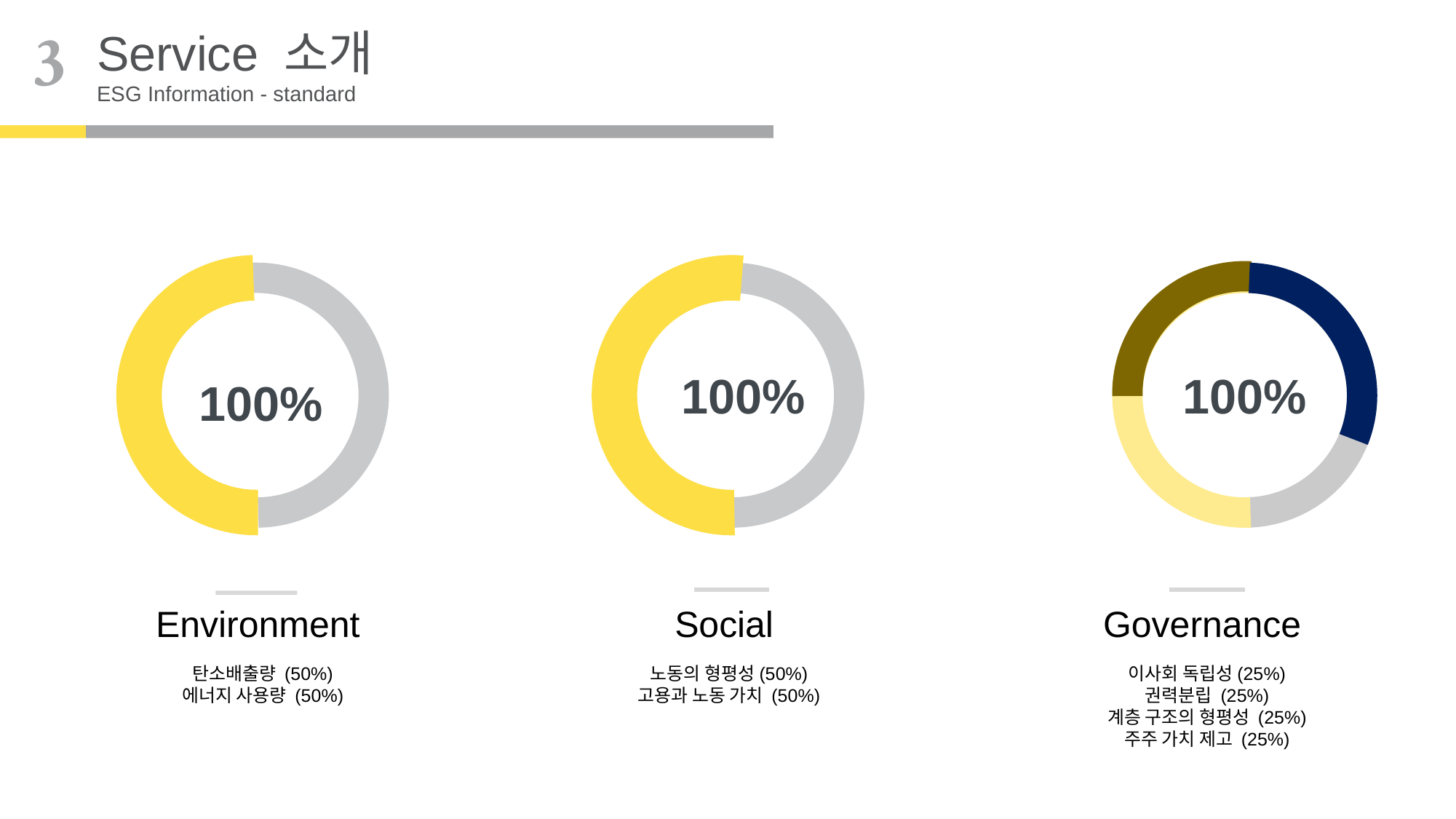

3
Service 소개
ESG Information - standard

100%
100%
100%

Environment
Social
Governance
탄소배출량 (50%)
에너지 사용량 (50%)
노동의 형평성(50%)
고용과 노동 가치 (50%)
이사회 독립성(25%)
권력분립 (25%)
계층 구조의 형평성 (25%)
주주 가치 제고 (25%)